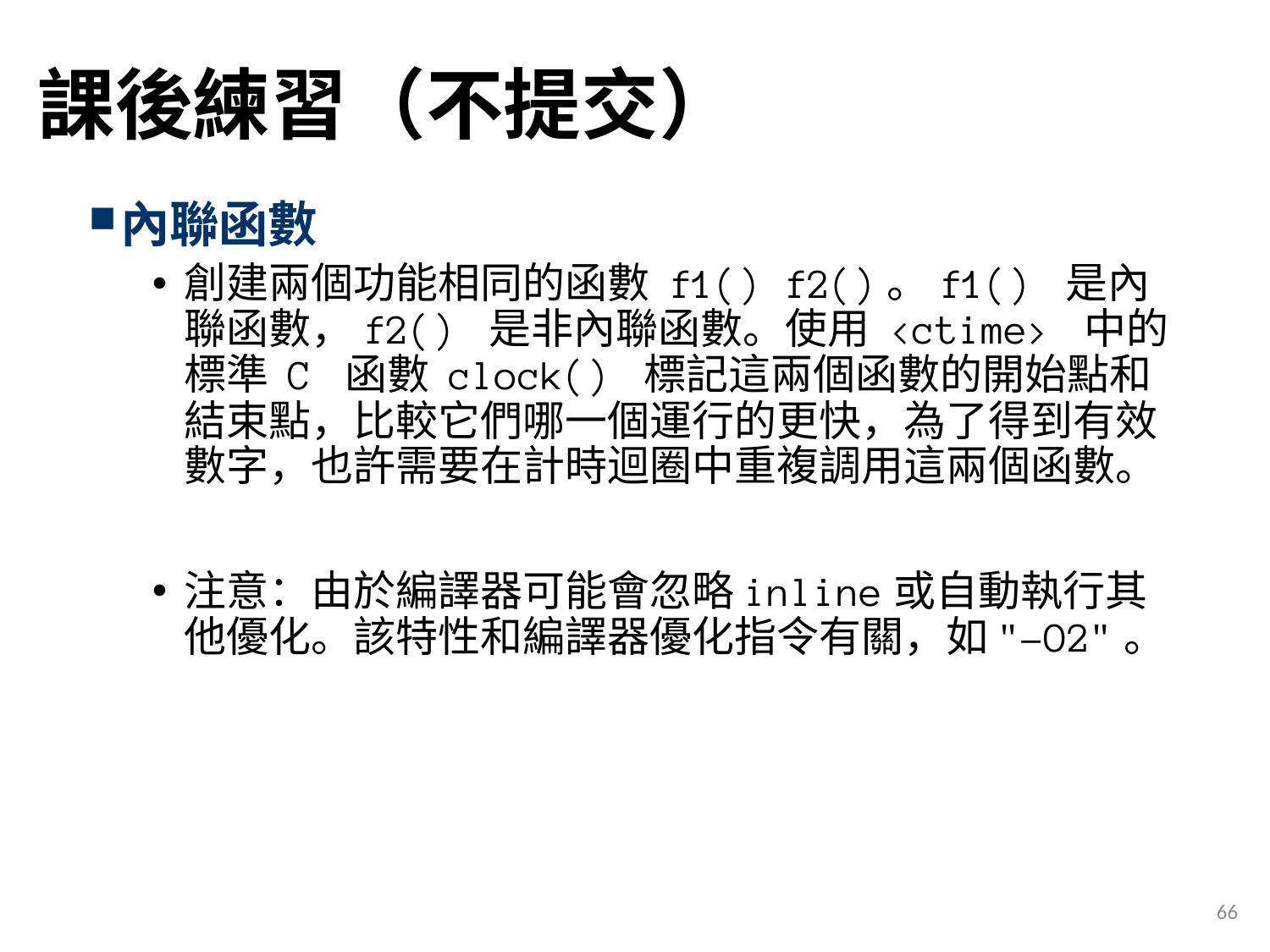

# 課後練習（不提交）
內聯函數
創建兩個功能相同的函數 f1() f2()。f1() 是內聯函數，f2() 是非內聯函數。使用 <ctime> 中的標準 C 函數 clock() 標記這兩個函數的開始點和結束點，比較它們哪一個運行的更快，為了得到有效數字，也許需要在計時迴圈中重複調用這兩個函數。

注意：由於編譯器可能會忽略inline或自動執行其他優化。該特性和編譯器優化指令有關，如"-O2"。
66